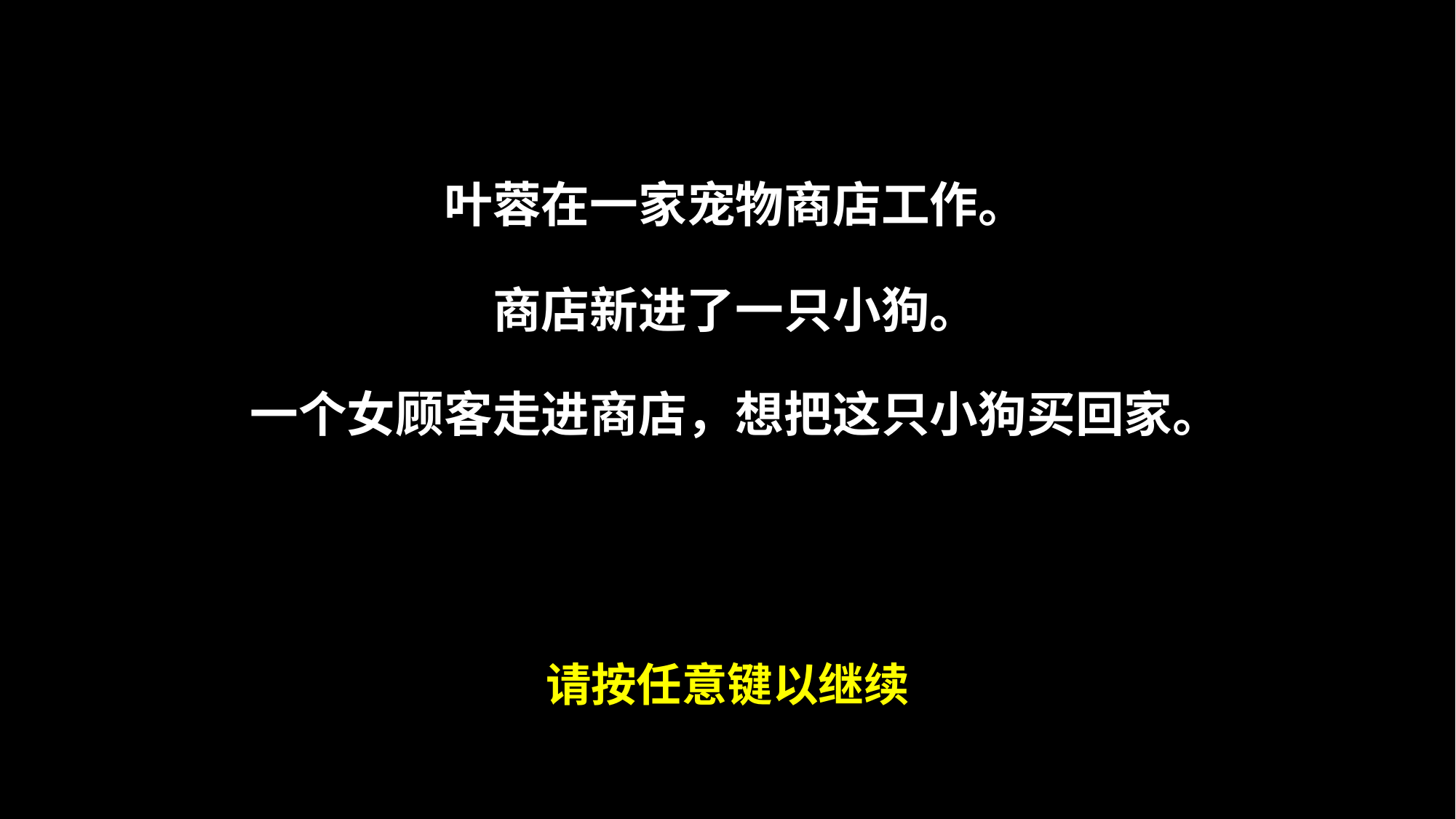

# 叶蓉在一家宠物商店工作。 商店新进了一只小狗。 一个女顾客走进商店，想把这只小狗买回家。
请按任意键以继续